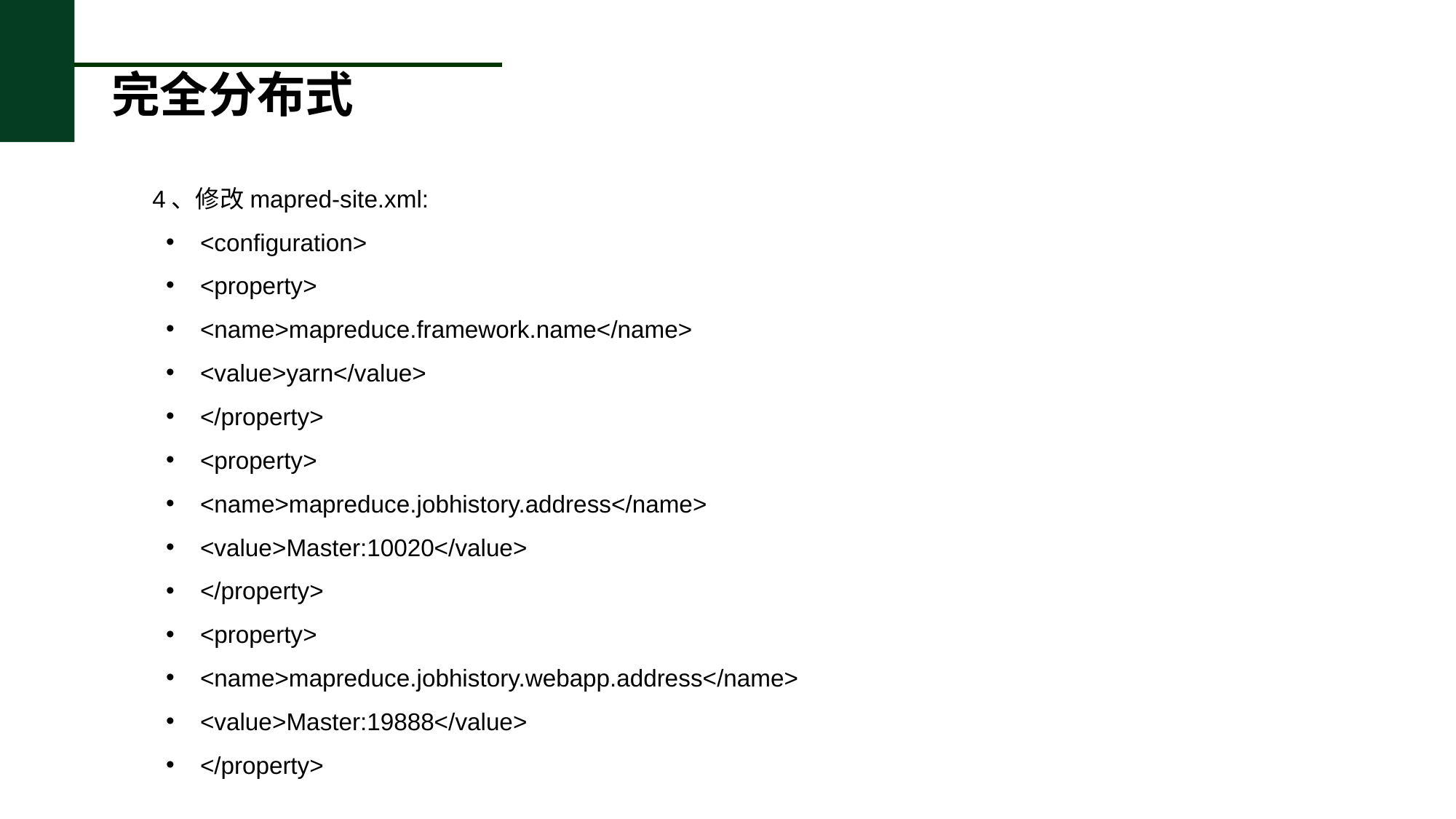

# 完全分布式
4、修改mapred-site.xml:
<configuration>
<property>
<name>mapreduce.framework.name</name>
<value>yarn</value>
</property>
<property>
<name>mapreduce.jobhistory.address</name>
<value>Master:10020</value>
</property>
<property>
<name>mapreduce.jobhistory.webapp.address</name>
<value>Master:19888</value>
</property>